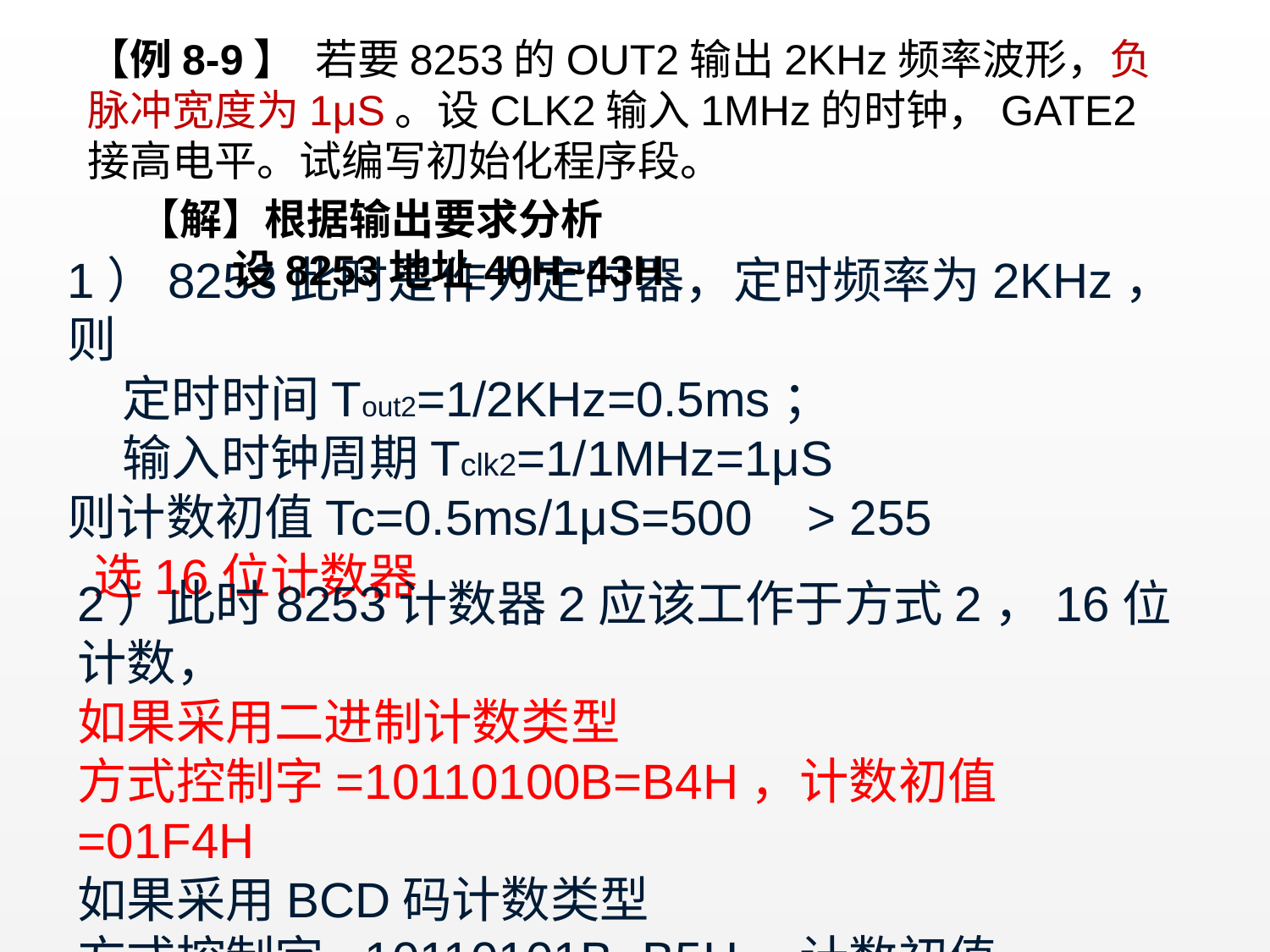

【例8-9】  若要8253的OUT2输出2KHz频率波形，负脉冲宽度为1μS。设CLK2输入1MHz的时钟，GATE2接高电平。试编写初始化程序段。
【解】根据输出要求分析
          设8253地址40H~43H
# 1）8253此时是作为定时器，定时频率为2KHz，则 定时时间Tout2=1/2KHz=0.5ms； 输入时钟周期Tclk2=1/1MHz=1μS 则计数初值Tc=0.5ms/1μS=500    > 255 选16位计数器
2）此时8253计数器2应该工作于方式2，16位计数，
如果采用二进制计数类型
方式控制字=10110100B=B4H，计数初值=01F4H
如果采用BCD码计数类型
方式控制字=10110101B=B5H，计数初值=0500H